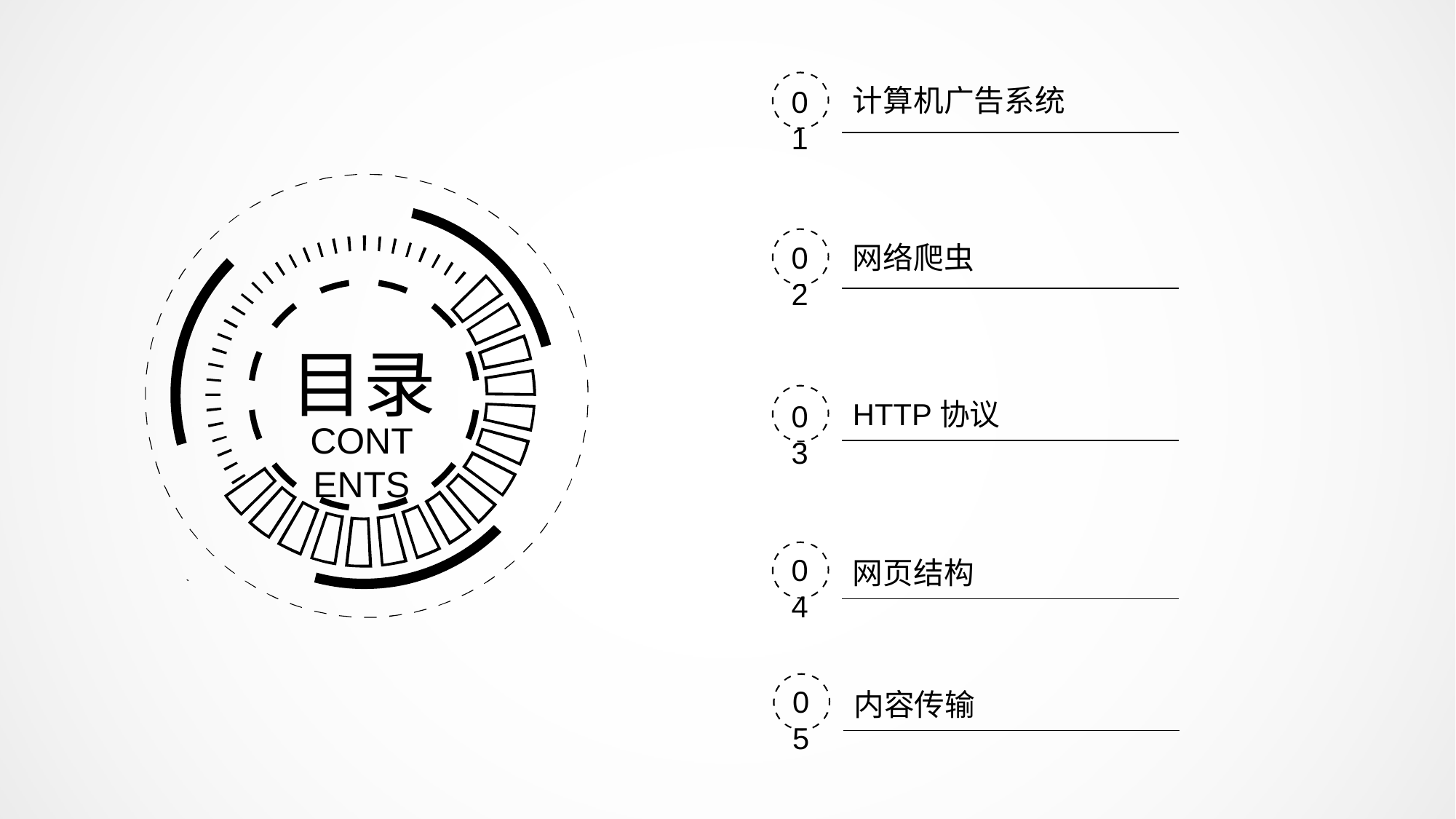

计算机广告系统
01

网络爬虫
02
目录

HTTP协议
03
CONTENTS

04
网页结构

05
内容传输